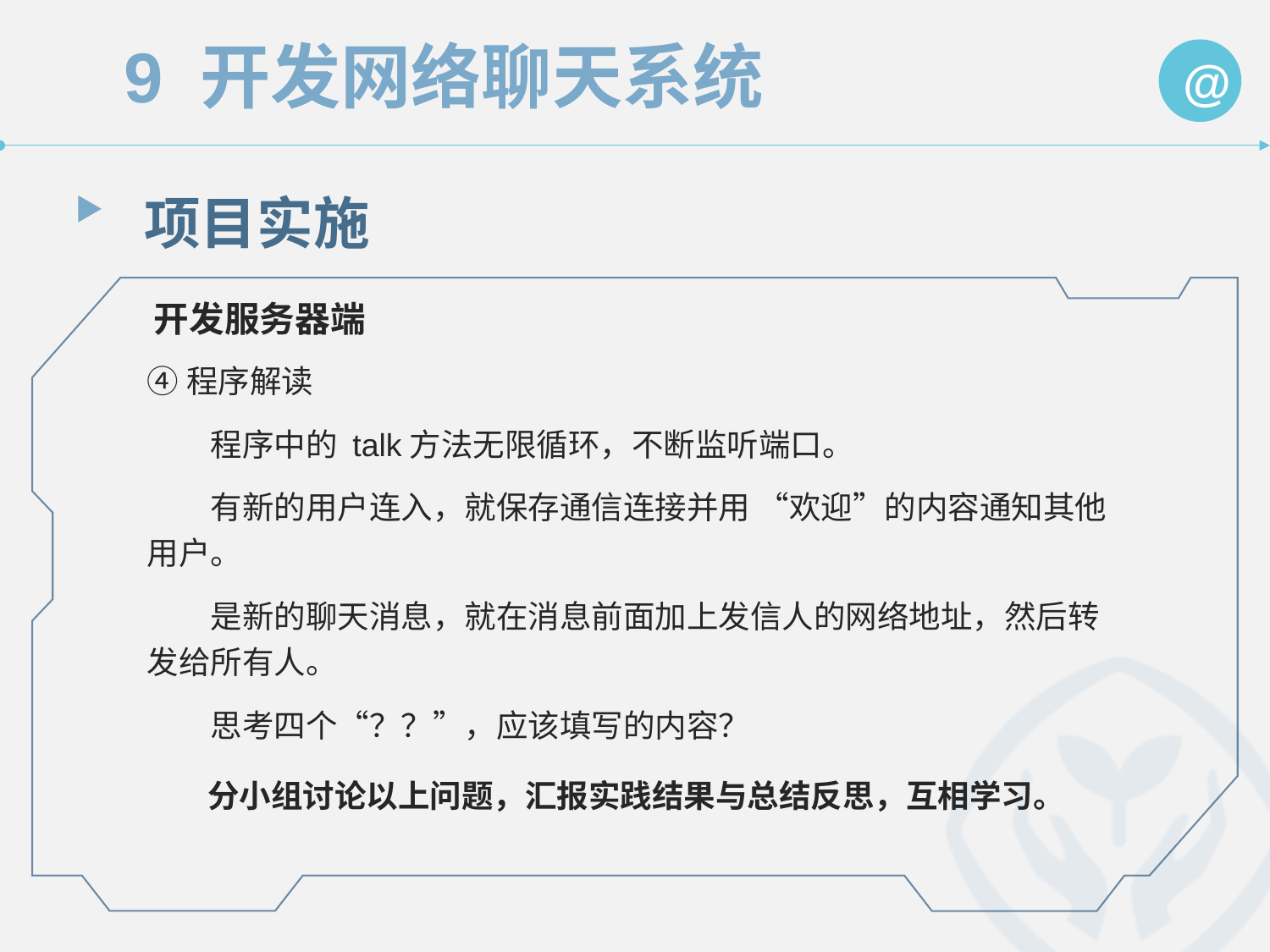

项目实施

开发服务器端
④程序解读
　　程序中的 talk方法无限循环，不断监听端口。
　　有新的用户连入，就保存通信连接并用 “欢迎”的内容通知其他用户。
　　是新的聊天消息，就在消息前面加上发信人的网络地址，然后转发给所有人。
　　思考四个“？？”，应该填写的内容？
　　分小组讨论以上问题，汇报实践结果与总结反思，互相学习。